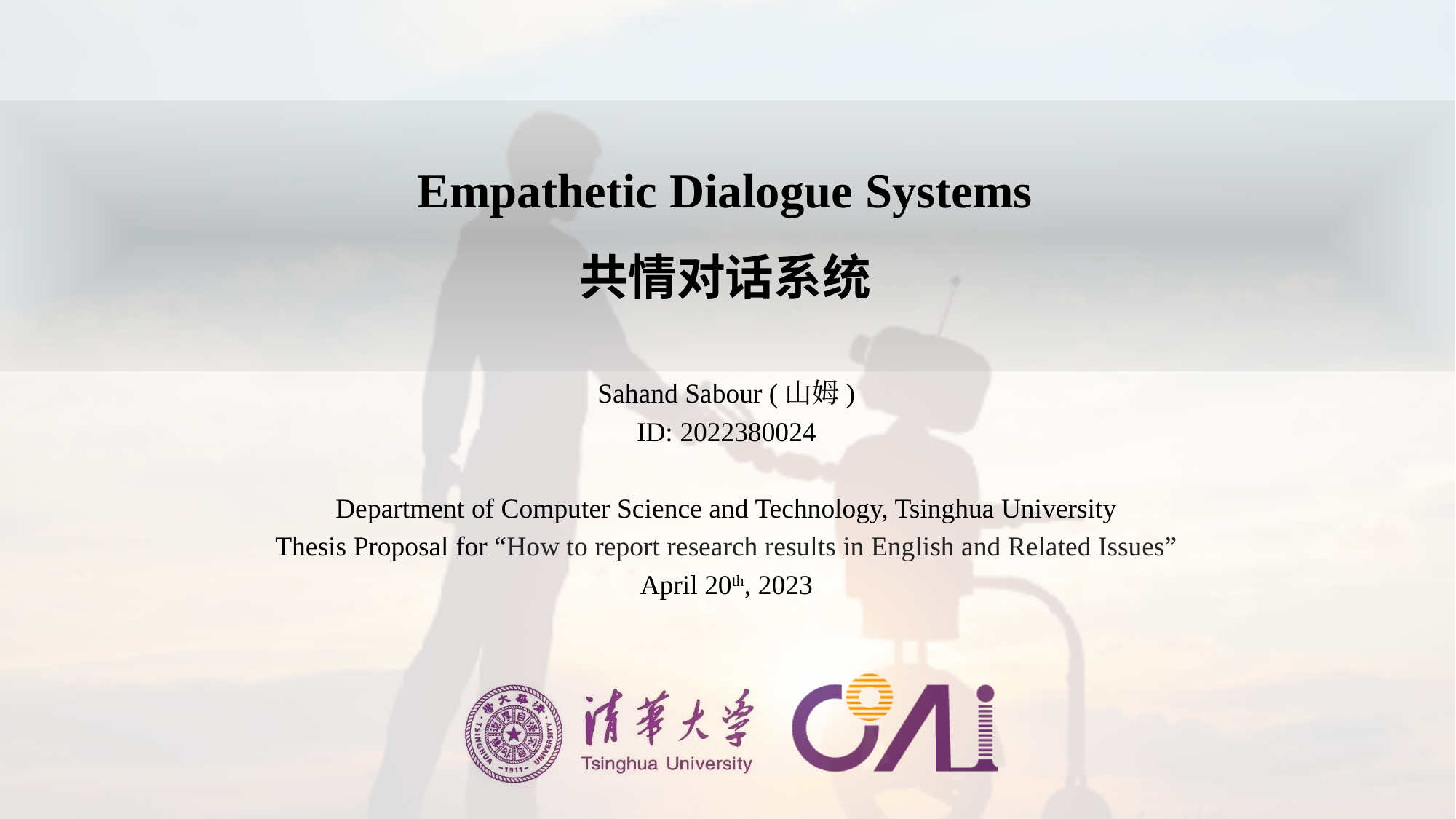

Empathetic Dialogue Systems
共情对话系统
Sahand Sabour (山姆)
ID: 2022380024

Department of Computer Science and Technology, Tsinghua University
Thesis Proposal for “How to report research results in English and Related Issues”
April 20th, 2023